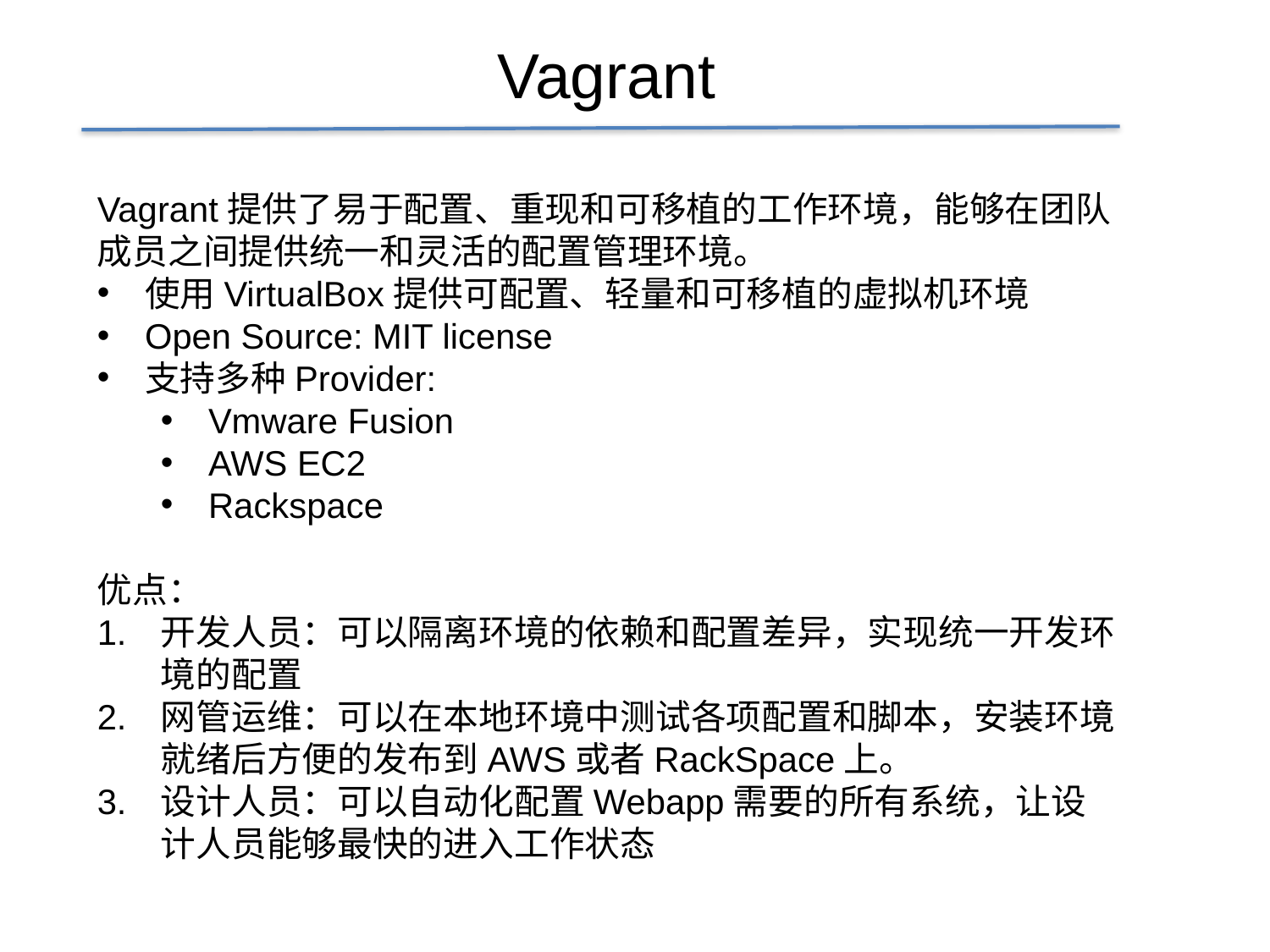

Vagrant
Vagrant提供了易于配置、重现和可移植的工作环境，能够在团队成员之间提供统一和灵活的配置管理环境。
使用VirtualBox提供可配置、轻量和可移植的虚拟机环境
Open Source: MIT license
支持多种Provider:
Vmware Fusion
AWS EC2
Rackspace

优点：
开发人员：可以隔离环境的依赖和配置差异，实现统一开发环境的配置
网管运维：可以在本地环境中测试各项配置和脚本，安装环境就绪后方便的发布到AWS或者RackSpace上。
设计人员：可以自动化配置Webapp需要的所有系统，让设计人员能够最快的进入工作状态